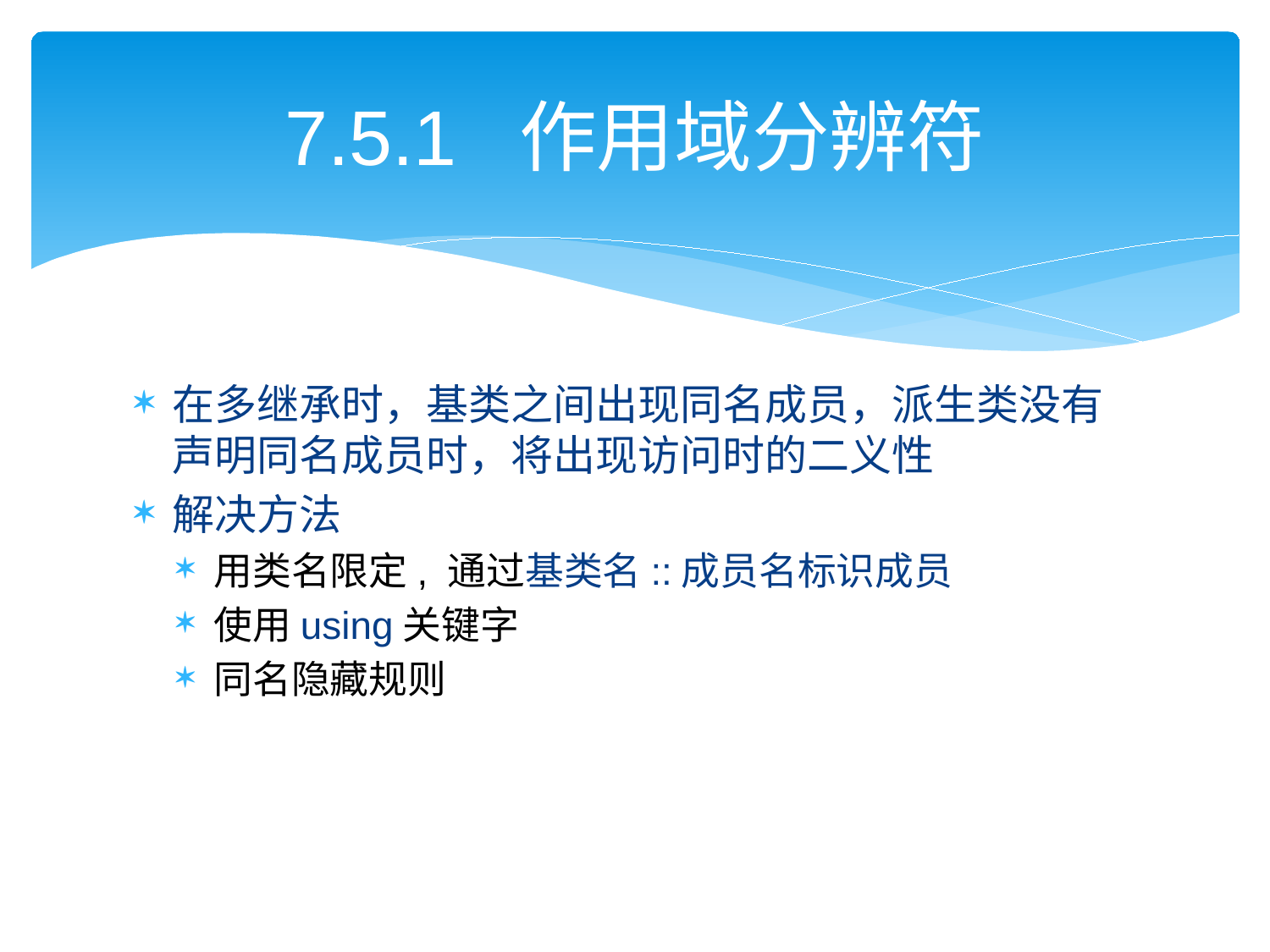

# 7.5.1  作用域分辨符
在多继承时，基类之间出现同名成员，派生类没有声明同名成员时，将出现访问时的二义性
解决方法
用类名限定, 通过基类名::成员名标识成员
使用using关键字
同名隐藏规则